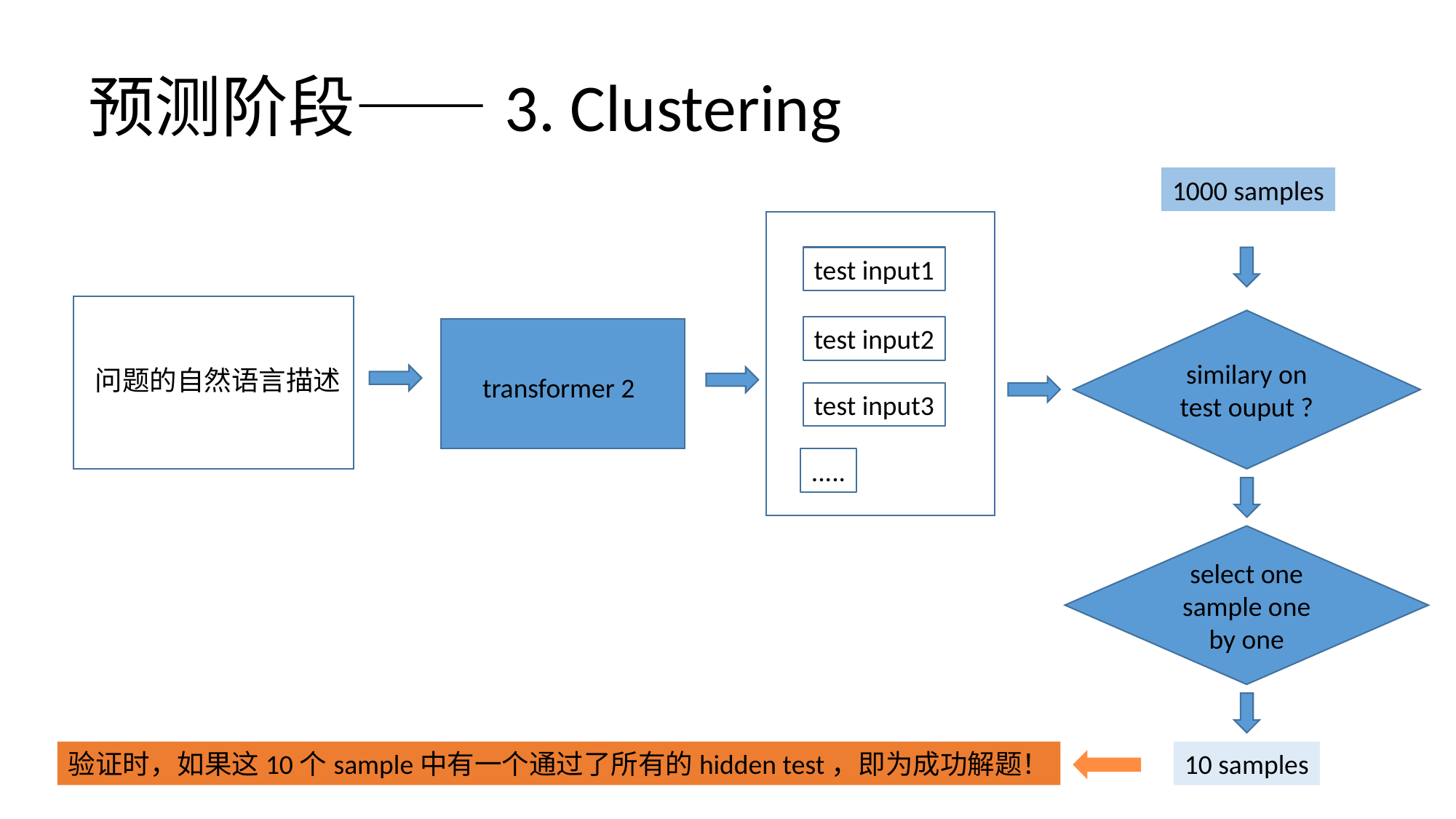

# 预测阶段——3. Clustering
1000 samples

test input1

similary on test ouput ?
test input2

问题的自然语言描述

transformer 2

test input3
.....

select one sample one by one

验证时，如果这10个sample中有⼀个通过了所有的hidden test，即为成功解题！
10 samples